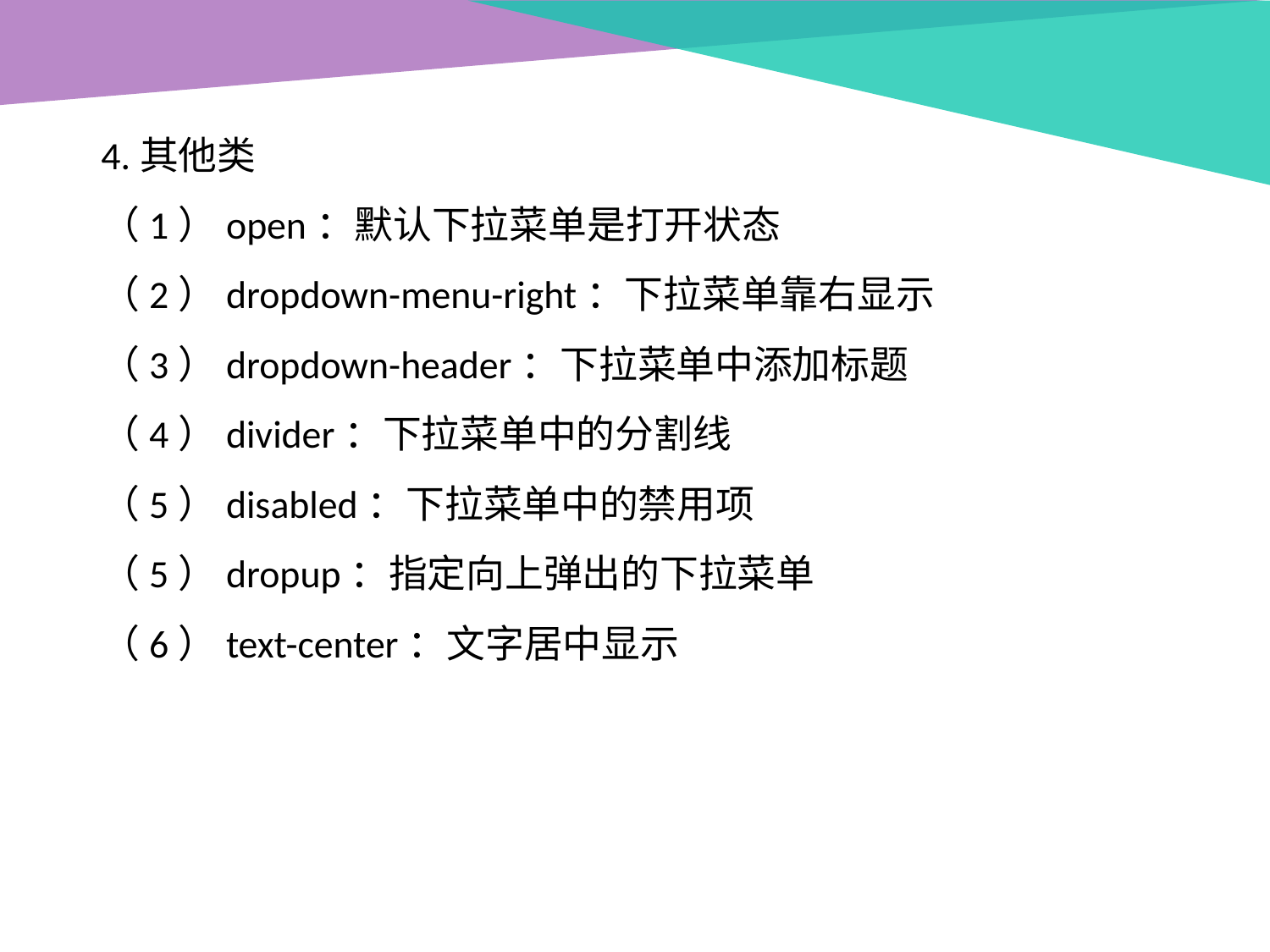

4.其他类
（1）open：默认下拉菜单是打开状态
（2）dropdown-menu-right：下拉菜单靠右显示
（3）dropdown-header：下拉菜单中添加标题
（4）divider：下拉菜单中的分割线
（5）disabled：下拉菜单中的禁用项
（5）dropup：指定向上弹出的下拉菜单
（6）text-center：文字居中显示